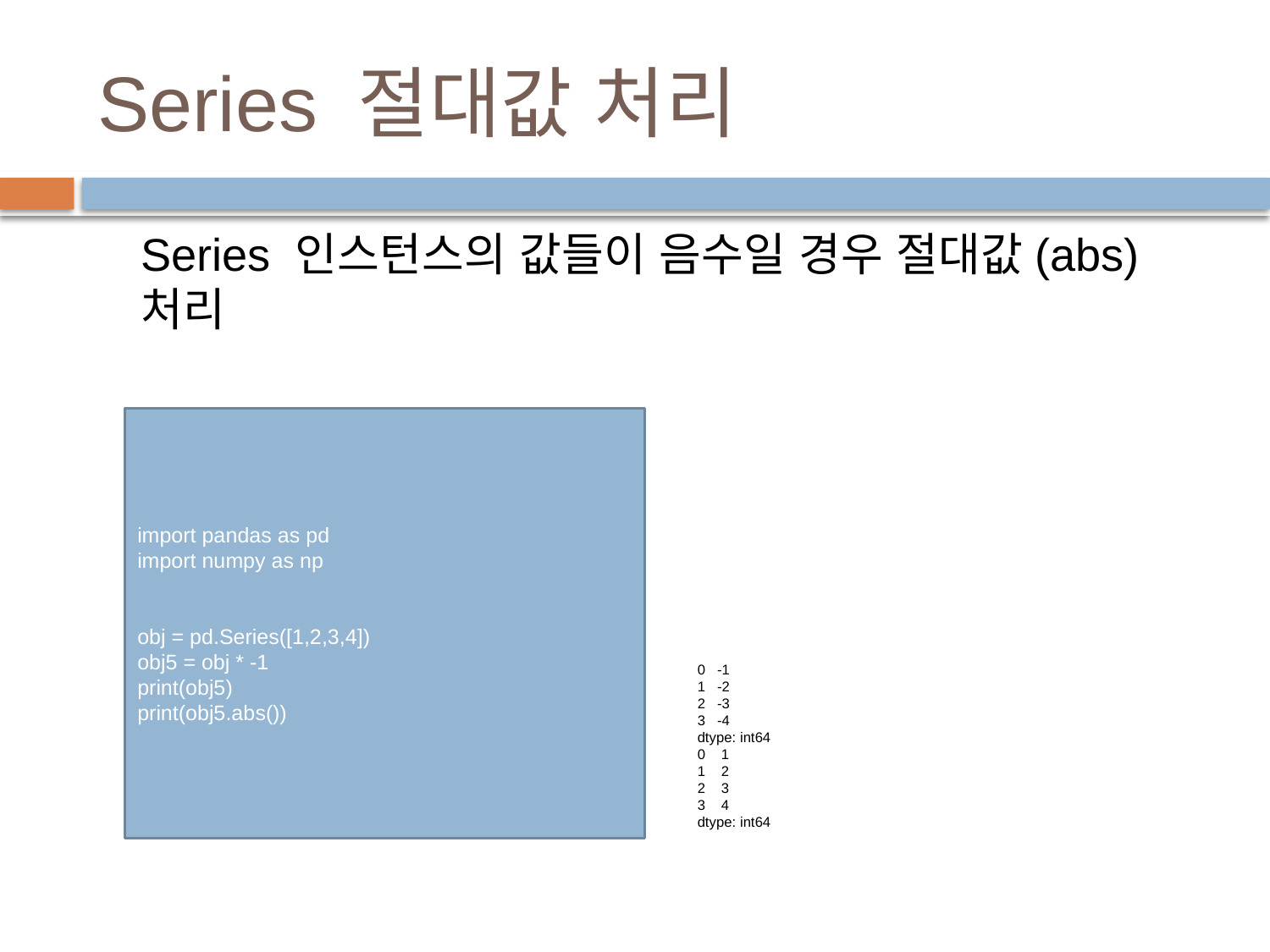

# Series 절대값 처리
Series 인스턴스의 값들이 음수일 경우 절대값(abs) 처리
import pandas as pd
import numpy as np

obj = pd.Series([1,2,3,4])
obj5 = obj * -1
print(obj5)
print(obj5.abs())
0   -1
1   -2
2   -3
3   -4
dtype: int64
0    1
1    2
2    3
3    4
dtype: int64